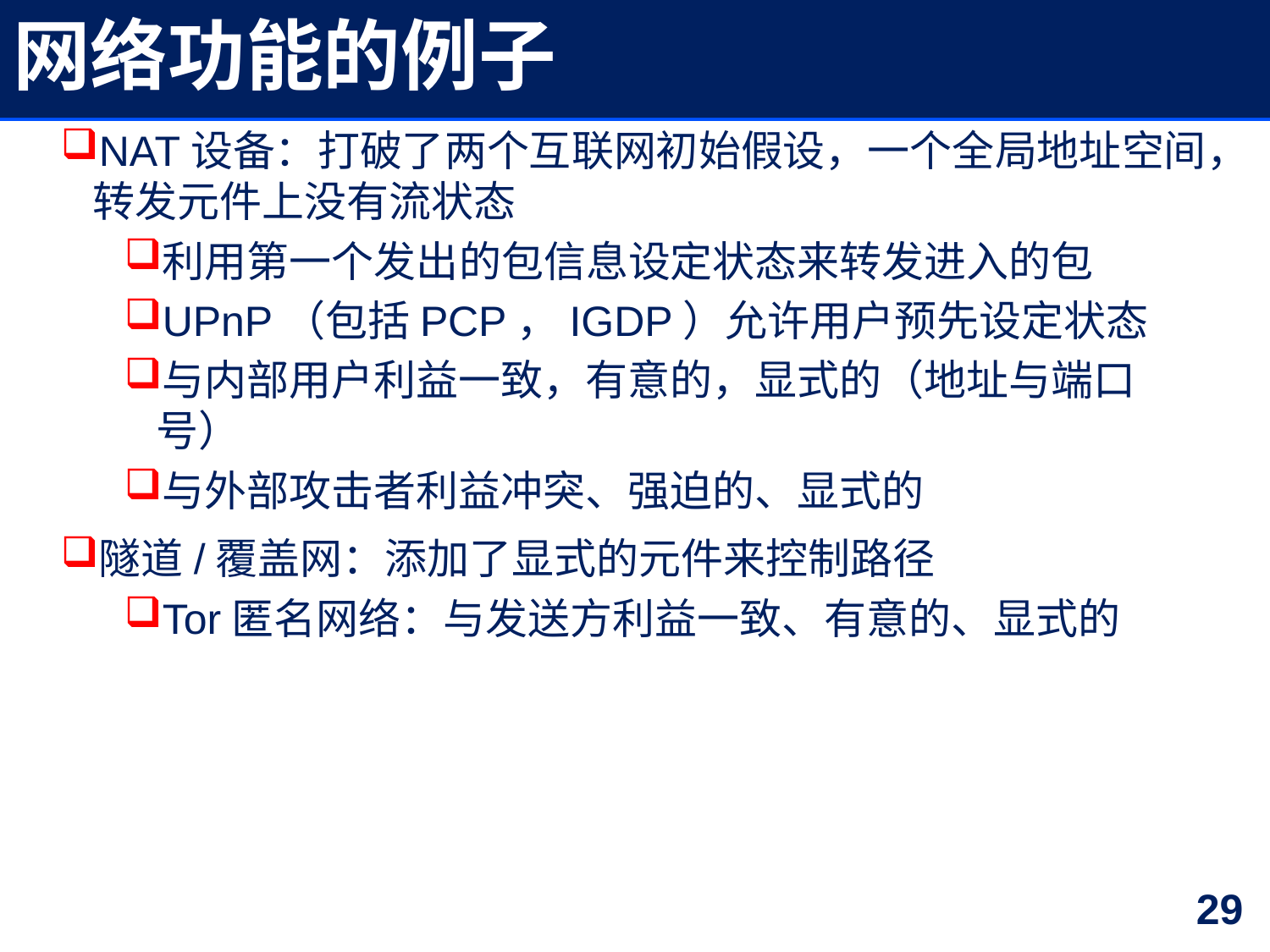

# 网络功能的例子
NAT设备：打破了两个互联网初始假设，一个全局地址空间，转发元件上没有流状态
利用第一个发出的包信息设定状态来转发进入的包
UPnP（包括PCP，IGDP）允许用户预先设定状态
与内部用户利益一致，有意的，显式的（地址与端口号）
与外部攻击者利益冲突、强迫的、显式的
隧道/覆盖网：添加了显式的元件来控制路径
Tor匿名网络：与发送方利益一致、有意的、显式的

29